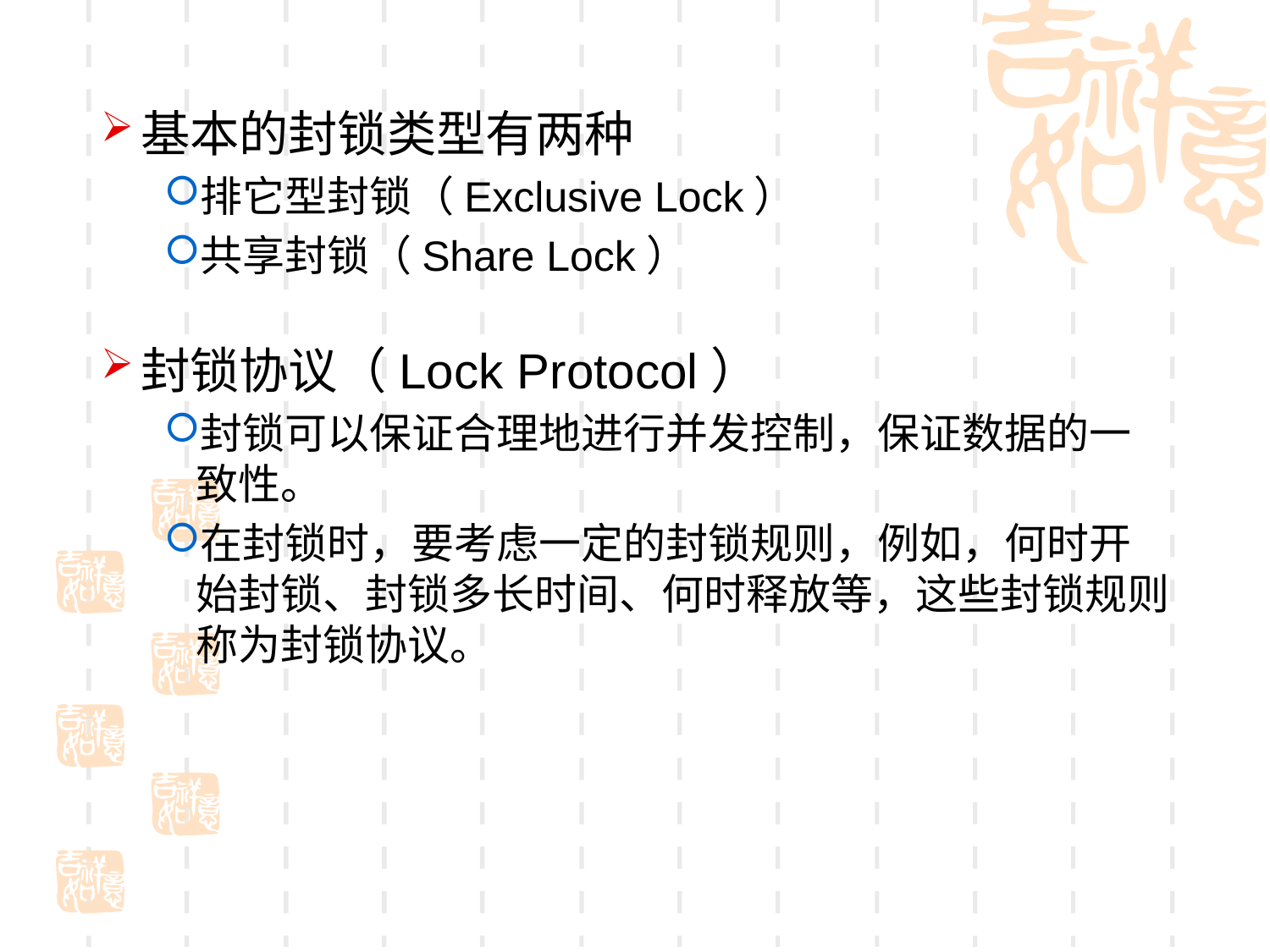

基本的封锁类型有两种
排它型封锁（Exclusive Lock）
共享封锁（Share Lock）

封锁协议（Lock Protocol）
封锁可以保证合理地进行并发控制，保证数据的一致性。
在封锁时，要考虑一定的封锁规则，例如，何时开始封锁、封锁多长时间、何时释放等，这些封锁规则称为封锁协议。